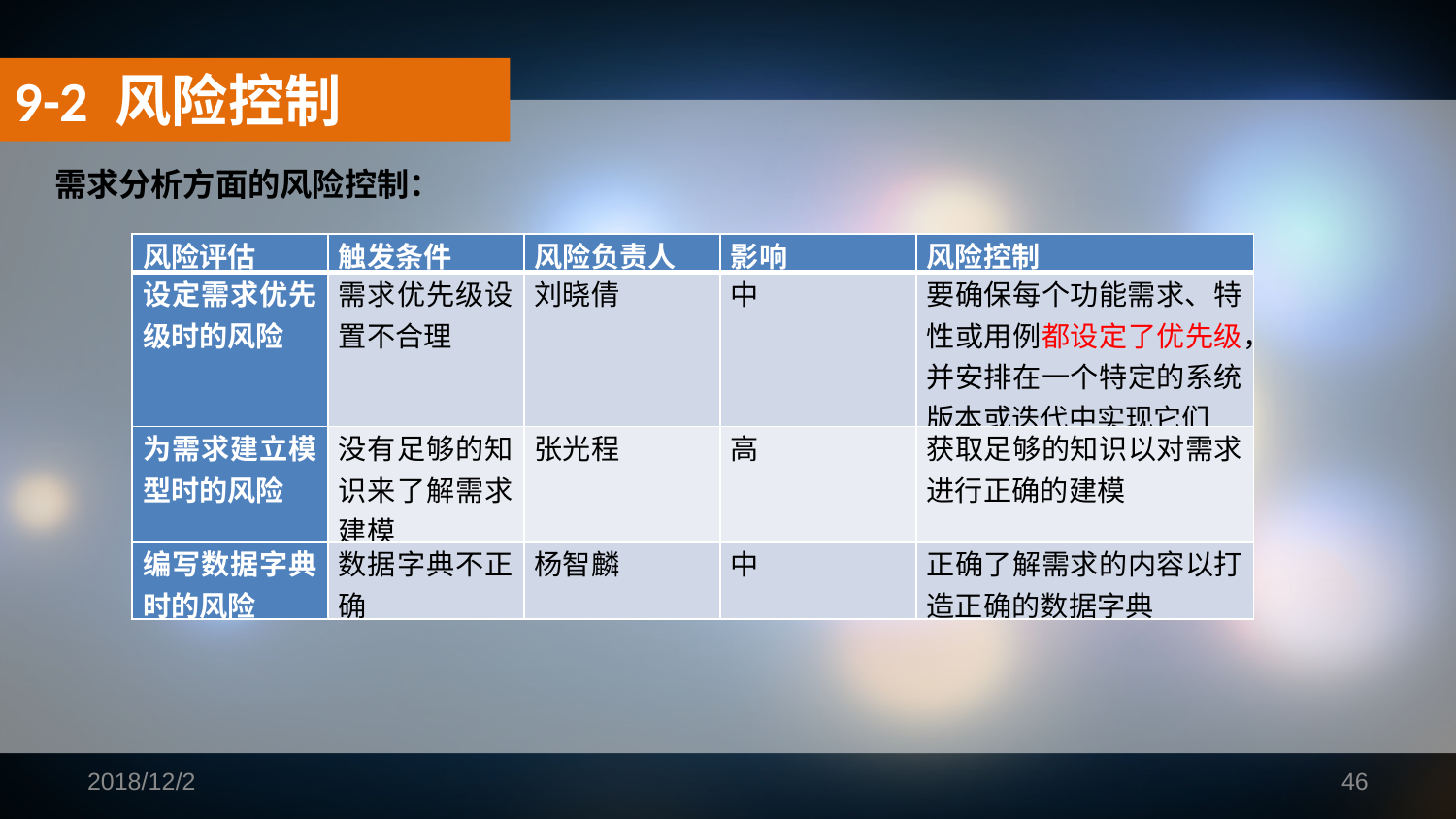

9-2 风险控制

需求分析方面的风险控制：
| 风险评估 | 触发条件 | 风险负责人 | 影响 | 风险控制 |
| --- | --- | --- | --- | --- |
| 设定需求优先级时的风险 | 需求优先级设置不合理 | 刘晓倩 | 中 | 要确保每个功能需求、特性或用例都设定了优先级，并安排在一个特定的系统版本或迭代中实现它们 |
| 为需求建立模型时的风险 | 没有足够的知识来了解需求建模 | 张光程 | 高 | 获取足够的知识以对需求进行正确的建模 |
| 编写数据字典时的风险 | 数据字典不正确 | 杨智麟 | 中 | 正确了解需求的内容以打造正确的数据字典 |
2018/12/2
46